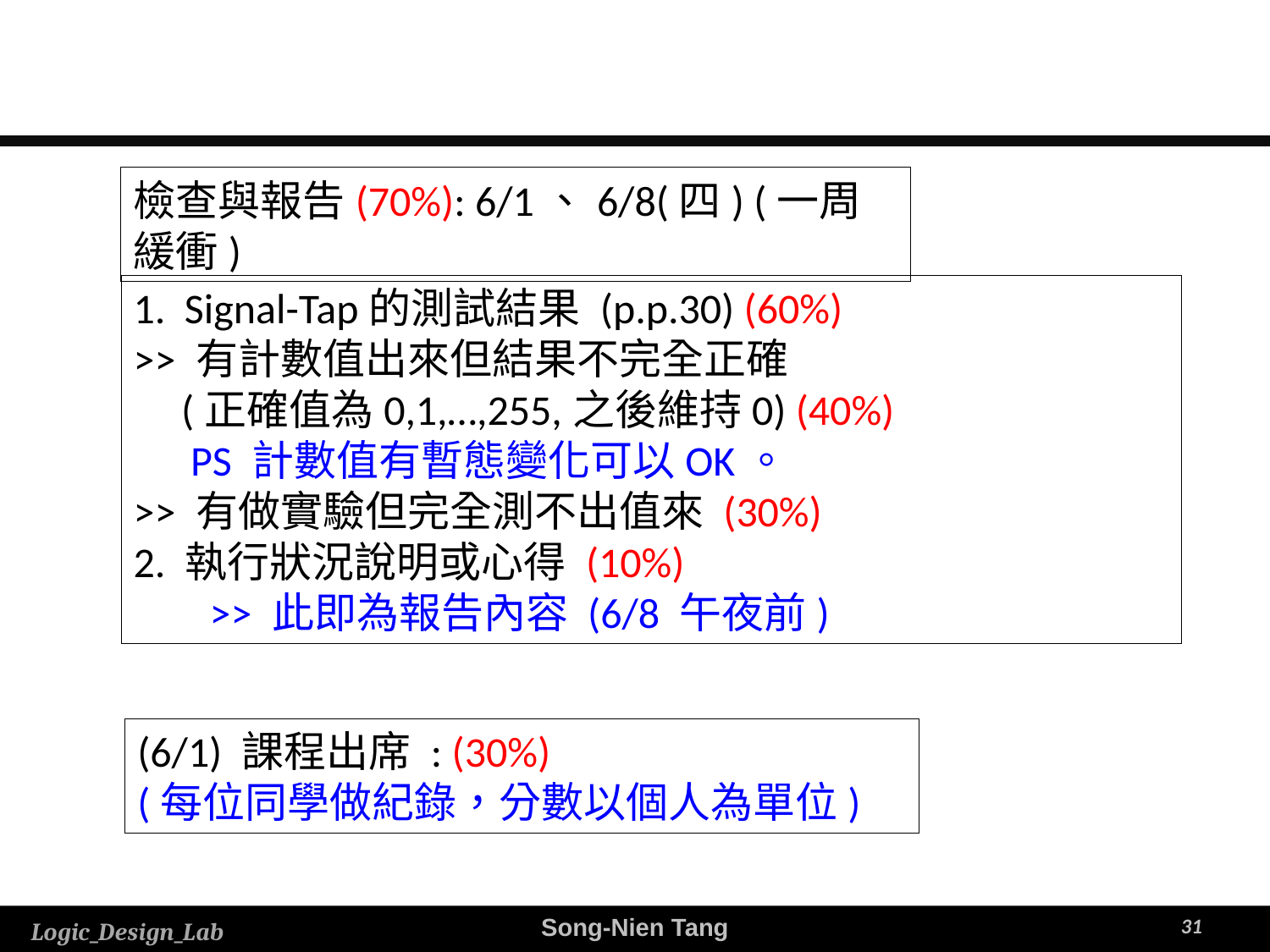

檢查與報告(70%): 6/1、6/8(四) (一周緩衝)
1.  Signal-Tap的測試結果 (p.p.30) (60%)
>> 有計數值出來但結果不完全正確
     (正確值為0,1,…,255,之後維持0) (40%)
      PS 計數值有暫態變化可以OK。
>> 有做實驗但完全測不出值來 (30%)
2. 執行狀況說明或心得 (10%)
        >> 此即為報告內容 (6/8 午夜前)
(6/1) 課程出席 : (30%)
(每位同學做紀錄，分數以個人為單位)
31